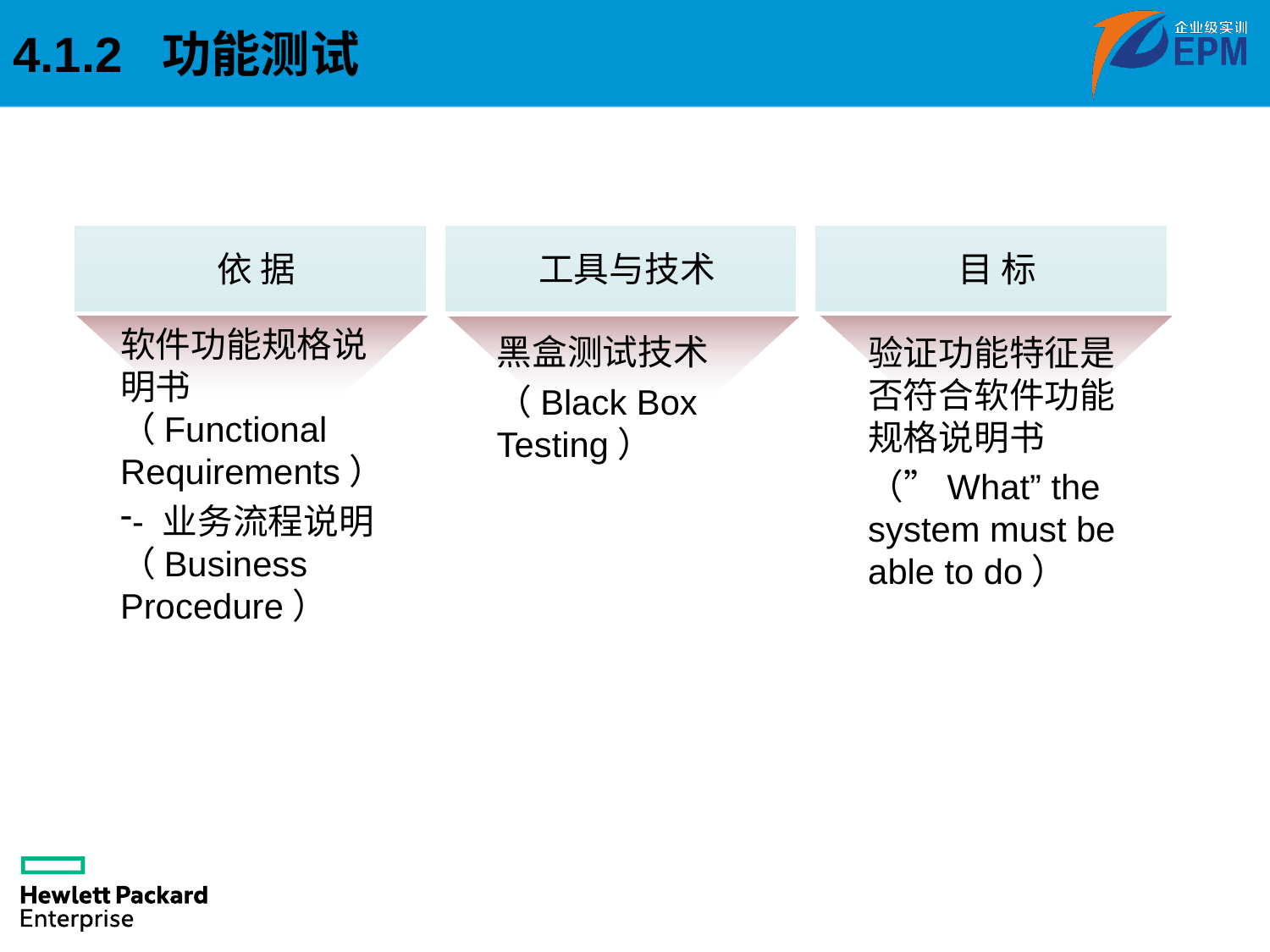

4.1.2  功能测试
依 据
工具与技术
目 标

软件功能规格说明书（Functional Requirements）
- 业务流程说明
（Business Procedure）

黑盒测试技术
（Black Box Testing）
验证功能特征是否符合软件功能规格说明书
（”What” the system must be able to do）